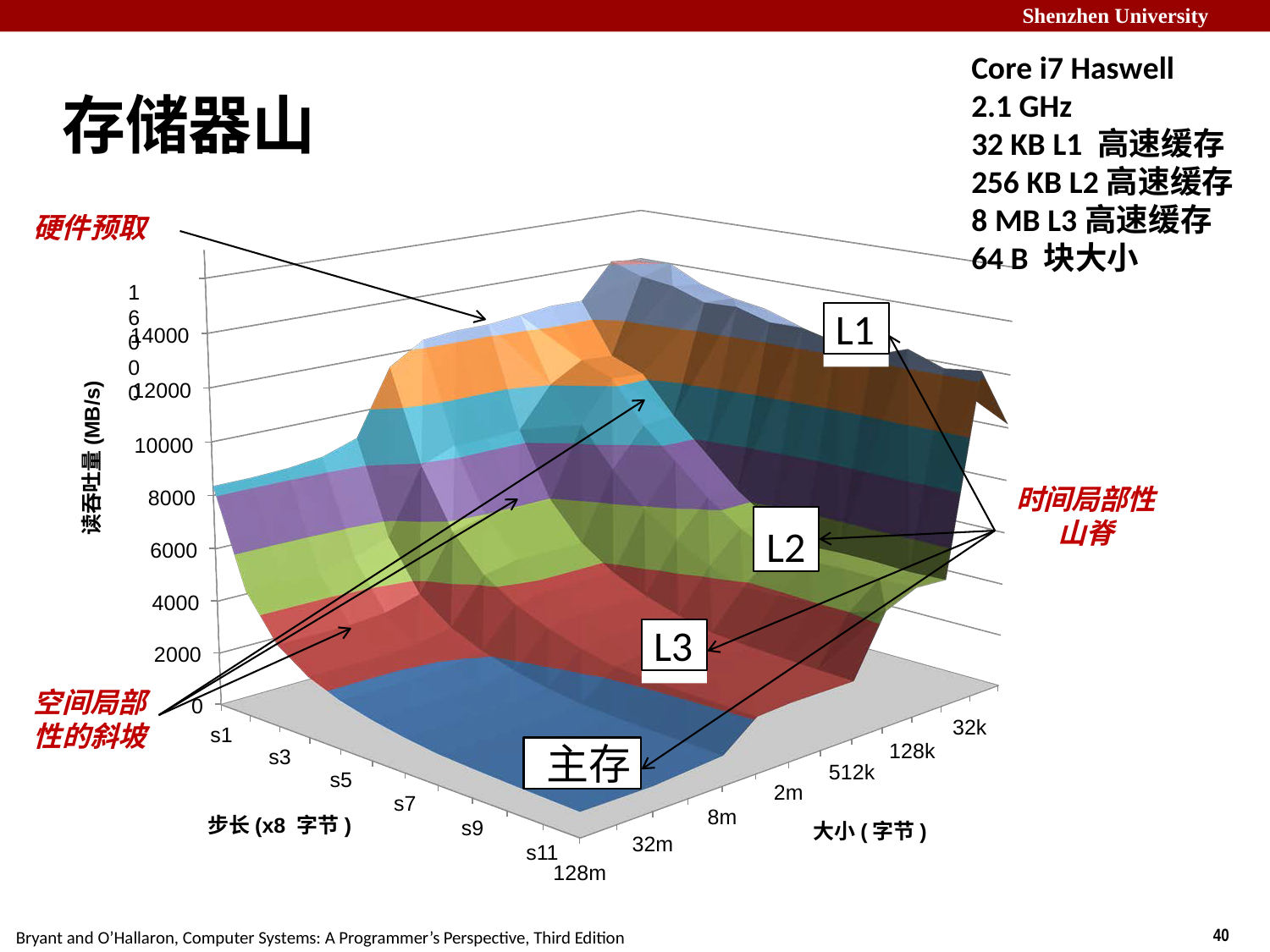

Core i7 Haswell
2.1 GHz
32 KB L1 高速缓存 256 KB L2高速缓存
8 MB L3高速缓存
64 B 块大小
存储器山
 硬件预取
16000

L1

14000

读吞吐量(MB/s)
12000

10000

时间局部性山脊
8000

L2

6000

4000

L3

2000

空间局部性的斜坡

0

32k

s1

128k

主存

s3

512k

s5

2m

s7

8m

步长(x8 字节)
s9
大小(字节)

32m

s11
128m